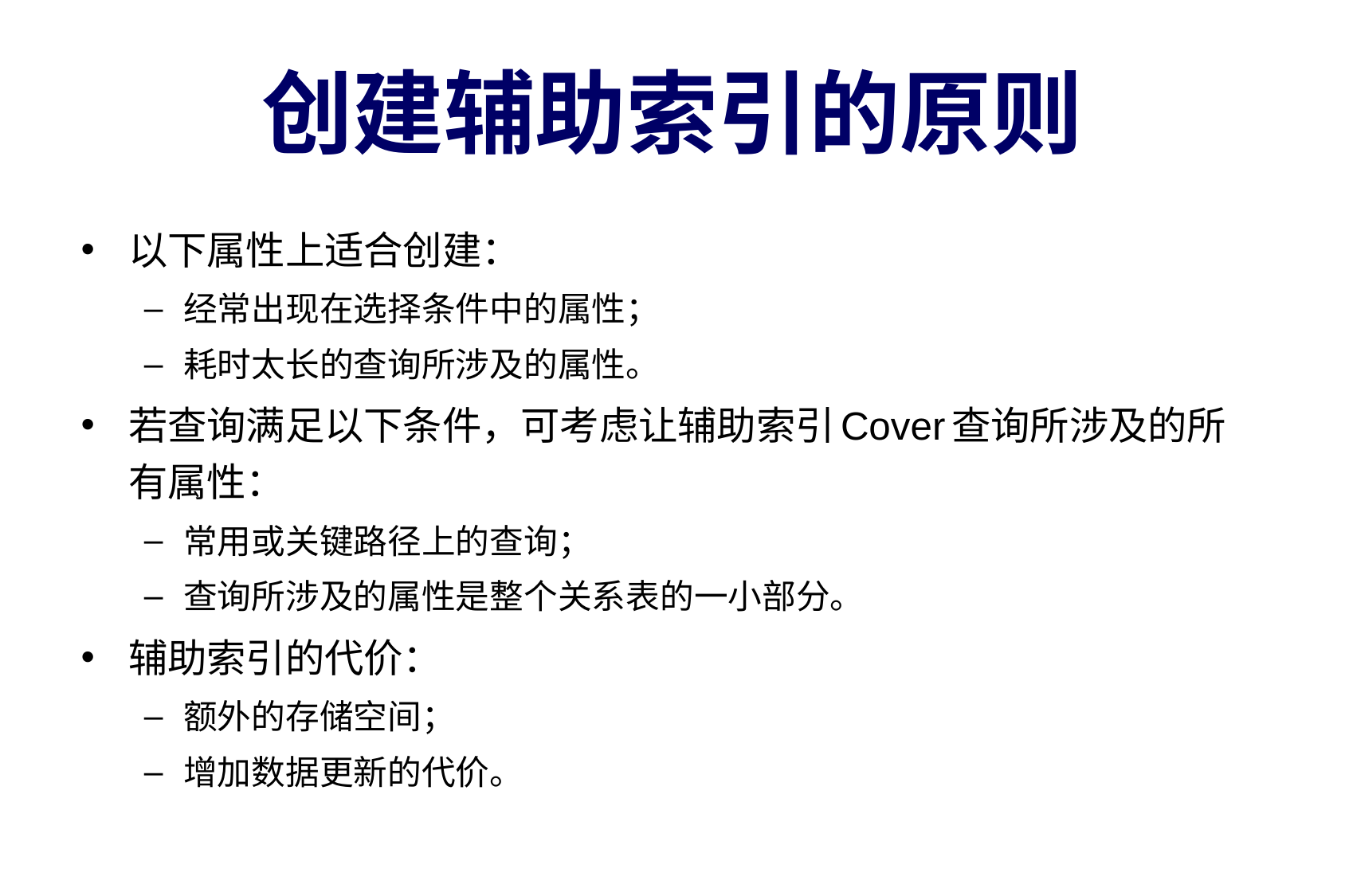

# 创建辅助索引的原则
以下属性上适合创建：
经常出现在选择条件中的属性；
耗时太长的查询所涉及的属性。
若查询满足以下条件，可考虑让辅助索引Cover查询所涉及的所有属性：
常用或关键路径上的查询；
查询所涉及的属性是整个关系表的一小部分。
辅助索引的代价：
额外的存储空间；
增加数据更新的代价。